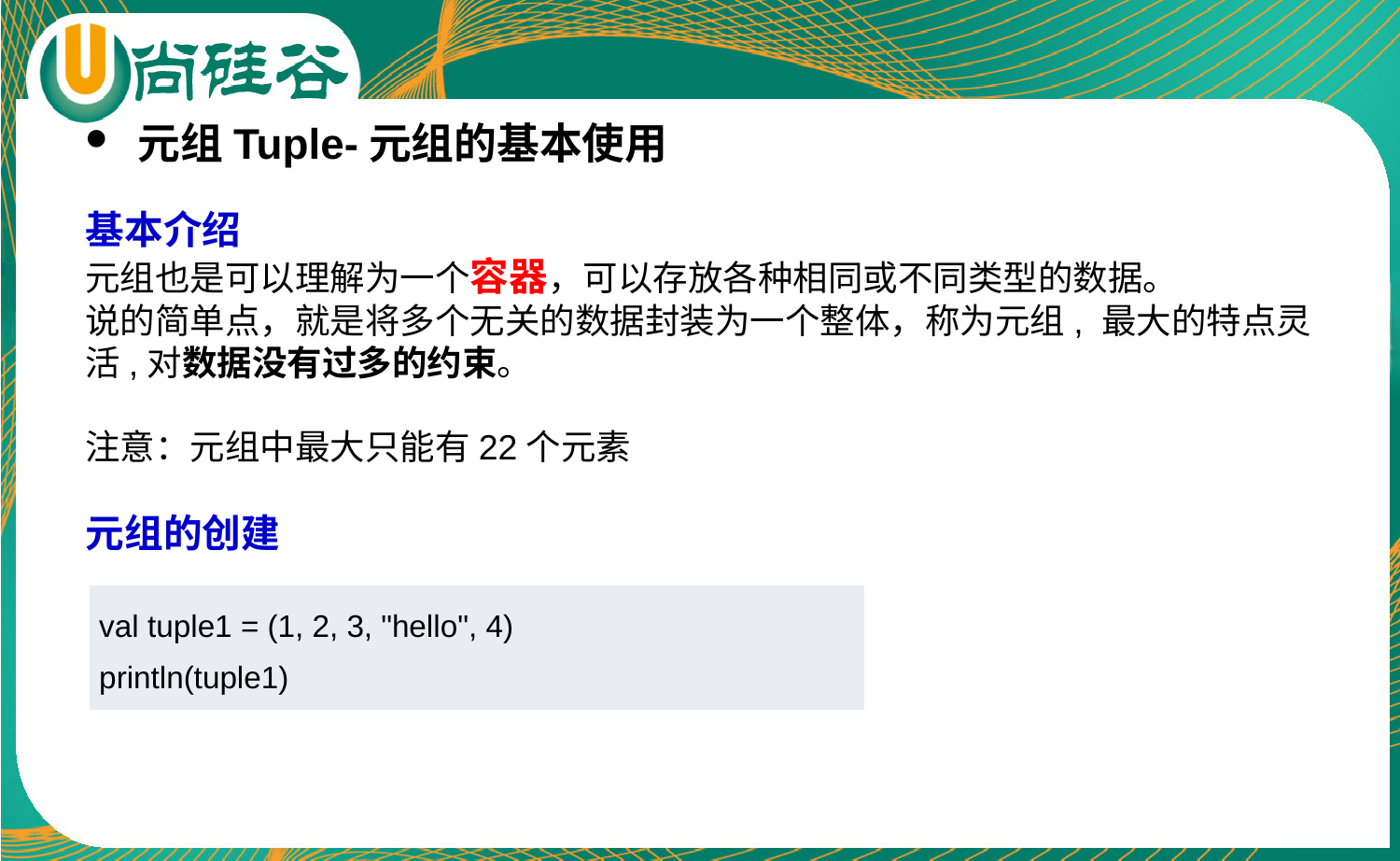

元组Tuple-元组的基本使用

基本介绍
元组也是可以理解为一个容器，可以存放各种相同或不同类型的数据。
说的简单点，就是将多个无关的数据封装为一个整体，称为元组, 最大的特点灵活,对数据没有过多的约束。

注意：元组中最大只能有22个元素

元组的创建

| val tuple1 = (1, 2, 3, "hello", 4) println(tuple1) |
| --- |